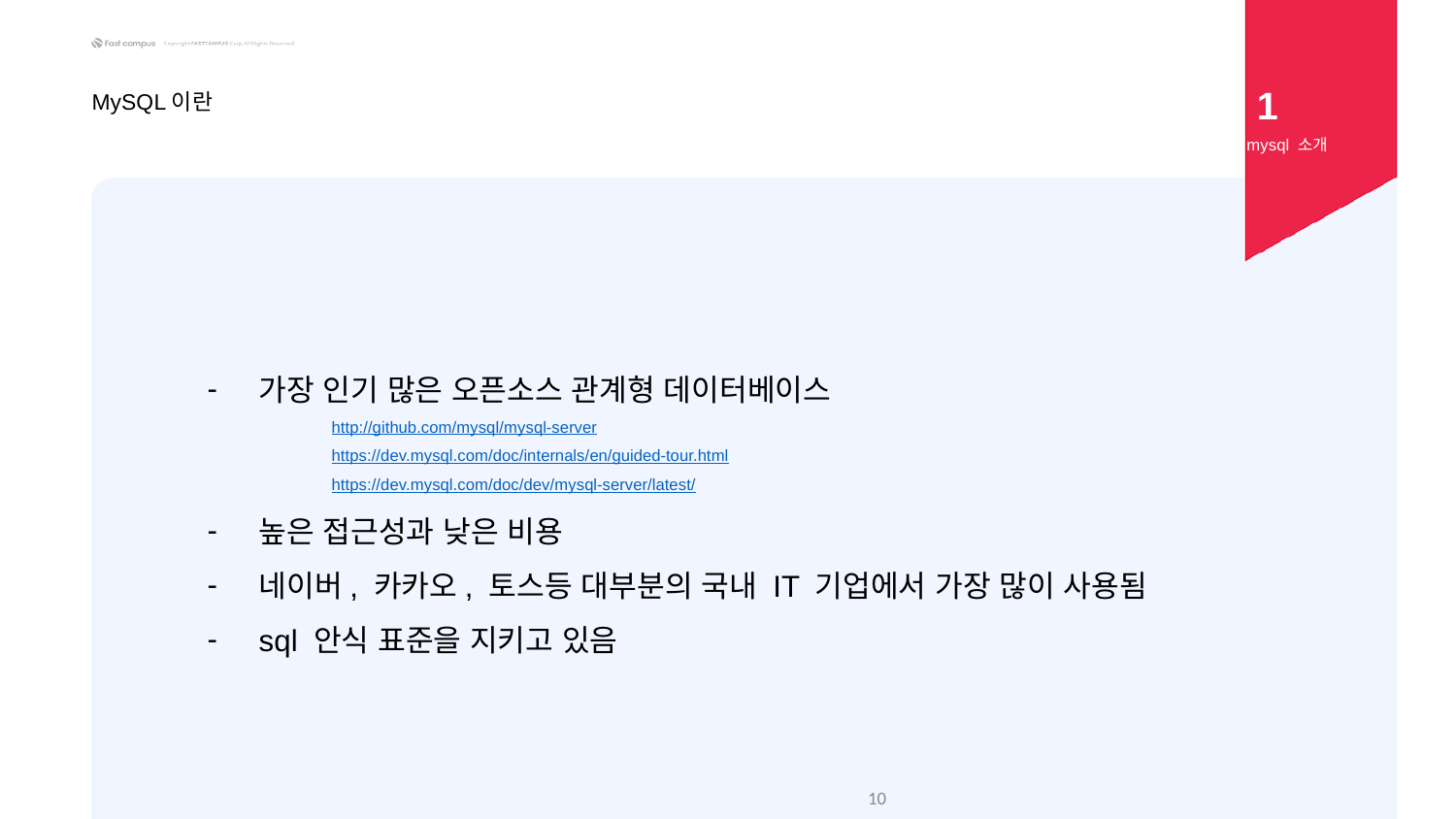

1
MySQL이란
mysql 소개
가장 인기 많은 오픈소스 관계형 데이터베이스
http://github.com/mysql/mysql-server
https://dev.mysql.com/doc/internals/en/guided-tour.html
https://dev.mysql.com/doc/dev/mysql-server/latest/
높은 접근성과 낮은 비용
네이버, 카카오, 토스등 대부분의 국내 IT 기업에서 가장 많이 사용됨
sql 안식 표준을 지키고 있음

10